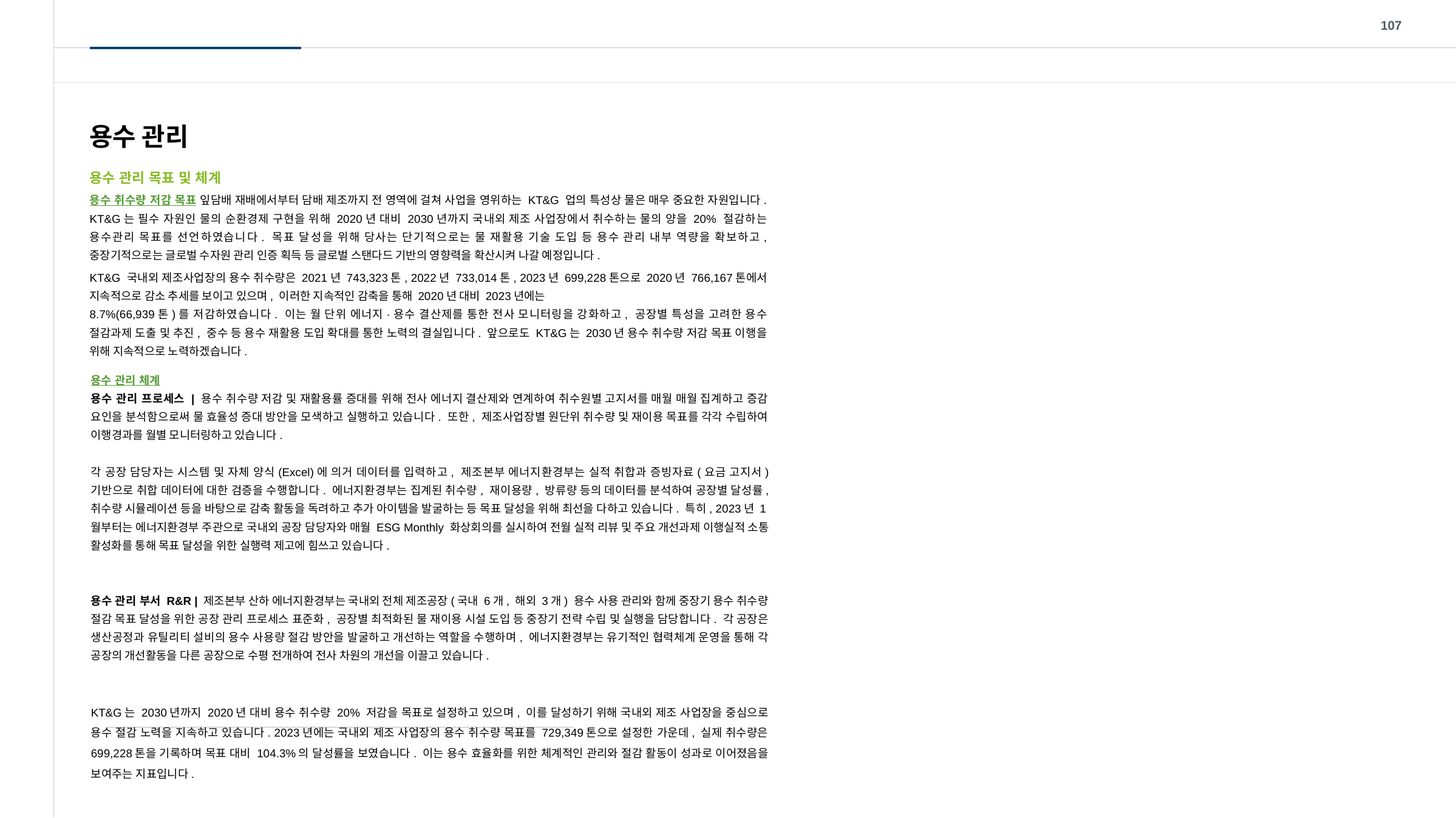

107
용수 관리
용수 관리 목표 및 체계
용수 취수량 저감 목표 잎담배 재배에서부터 담배 제조까지 전 영역에 걸쳐 사업을 영위하는 KT&G 업의 특성상 물은 매우 중요한 자원입니다. KT&G는 필수 자원인 물의 순환경제 구현을 위해 2020년 대비 2030년까지 국내외 제조 사업장에서 취수하는 물의 양을 20% 절감하는 용수관리 목표를 선언하였습니다. 목표 달성을 위해 당사는 단기적으로는 물 재활용 기술 도입 등 용수 관리 내부 역량을 확보하고, 중장기적으로는 글로벌 수자원 관리 인증 획득 등 글로벌 스탠다드 기반의 영향력을 확산시켜 나갈 예정입니다.
KT&G 국내외 제조사업장의 용수 취수량은 2021년 743,323톤, 2022년 733,014톤, 2023년 699,228톤으로 2020년 766,167톤에서 지속적으로 감소 추세를 보이고 있으며, 이러한 지속적인 감축을 통해 2020년 대비 2023년에는
8.7%(66,939톤)를 저감하였습니다. 이는 월 단위 에너지·용수 결산제를 통한 전사 모니터링을 강화하고, 공장별 특성을 고려한 용수 절감과제 도출 및 추진, 중수 등 용수 재활용 도입 확대를 통한 노력의 결실입니다. 앞으로도 KT&G는 2030년 용수 취수량 저감 목표 이행을 위해 지속적으로 노력하겠습니다.
용수 관리 체계
용수 관리 프로세스 | 용수 취수량 저감 및 재활용률 증대를 위해 전사 에너지 결산제와 연계하여 취수원별 고지서를 매월 매월 집계하고 증감 요인을 분석함으로써 물 효율성 증대 방안을 모색하고 실행하고 있습니다. 또한, 제조사업장별 원단위 취수량 및 재이용 목표를 각각 수립하여 이행경과를 월별 모니터링하고 있습니다.
각 공장 담당자는 시스템 및 자체 양식(Excel)에 의거 데이터를 입력하고, 제조본부 에너지환경부는 실적 취합과 증빙자료(요금 고지서) 기반으로 취합 데이터에 대한 검증을 수행합니다. 에너지환경부는 집계된 취수량, 재이용량, 방류량 등의 데이터를 분석하여 공장별 달성률, 취수량 시뮬레이션 등을 바탕으로 감축 활동을 독려하고 추가 아이템을 발굴하는 등 목표 달성을 위해 최선을 다하고 있습니다. 특히, 2023년 1월부터는 에너지환경부 주관으로 국내외 공장 담당자와 매월 ESG Monthly 화상회의를 실시하여 전월 실적 리뷰 및 주요 개선과제 이행실적 소통 활성화를 통해 목표 달성을 위한 실행력 제고에 힘쓰고 있습니다.
용수 관리 부서 R&R | 제조본부 산하 에너지환경부는 국내외 전체 제조공장(국내 6개, 해외 3개) 용수 사용 관리와 함께 중장기 용수 취수량 절감 목표 달성을 위한 공장 관리 프로세스 표준화, 공장별 최적화된 물 재이용 시설 도입 등 중장기 전략 수립 및 실행을 담당합니다. 각 공장은 생산공정과 유틸리티 설비의 용수 사용량 절감 방안을 발굴하고 개선하는 역할을 수행하며, 에너지환경부는 유기적인 협력체계 운영을 통해 각 공장의 개선활동을 다른 공장으로 수평 전개하여 전사 차원의 개선을 이끌고 있습니다.

KT&G는 2030년까지 2020년 대비 용수 취수량 20% 저감을 목표로 설정하고 있으며, 이를 달성하기 위해 국내외 제조 사업장을 중심으로 용수 절감 노력을 지속하고 있습니다. 2023년에는 국내외 제조 사업장의 용수 취수량 목표를 729,349톤으로 설정한 가운데, 실제 취수량은 699,228톤을 기록하며 목표 대비 104.3%의 달성률을 보였습니다. 이는 용수 효율화를 위한 체계적인 관리와 절감 활동이 성과로 이어졌음을 보여주는 지표입니다.